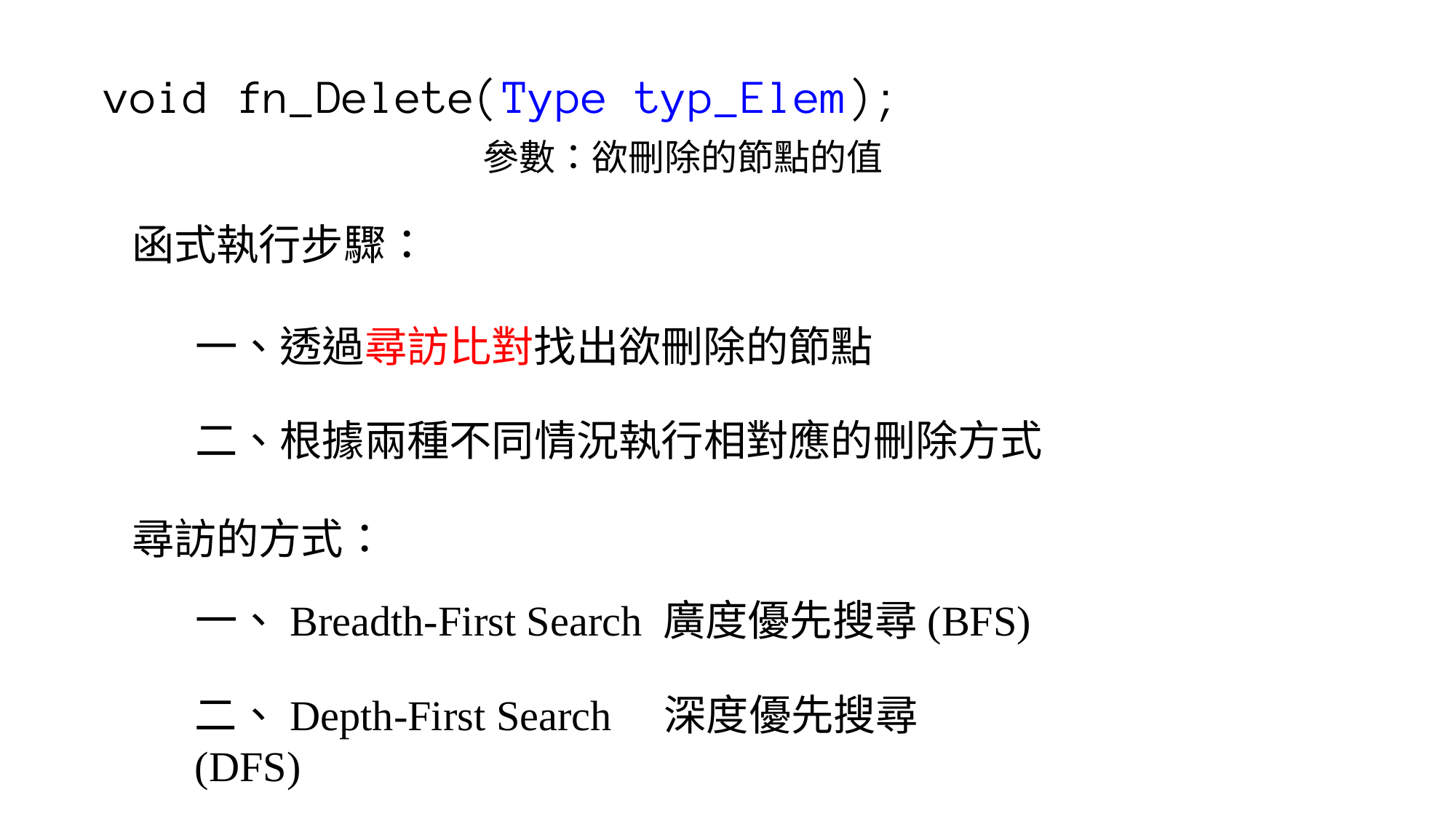

void fn_Delete(Type typ_Elem);
參數：欲刪除的節點的值
函式執行步驟：
一、透過尋訪比對找出欲刪除的節點
二、根據兩種不同情況執行相對應的刪除方式
尋訪的方式：
一、Breadth-First Search 廣度優先搜尋(BFS)
二、Depth-First Search    深度優先搜尋(DFS)